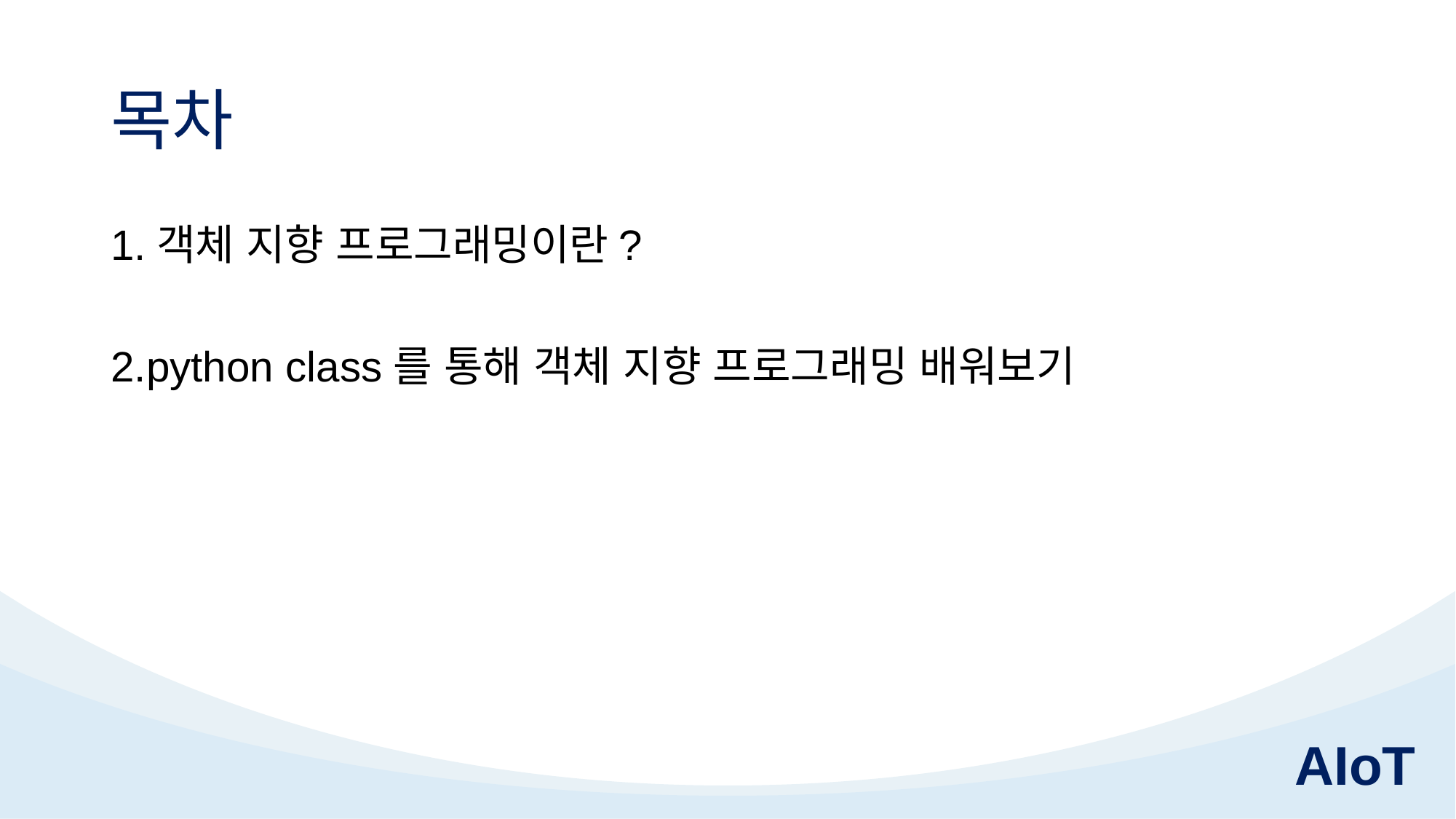

# 목차
1.객체 지향 프로그래밍이란?

2.python class를 통해 객체 지향 프로그래밍 배워보기